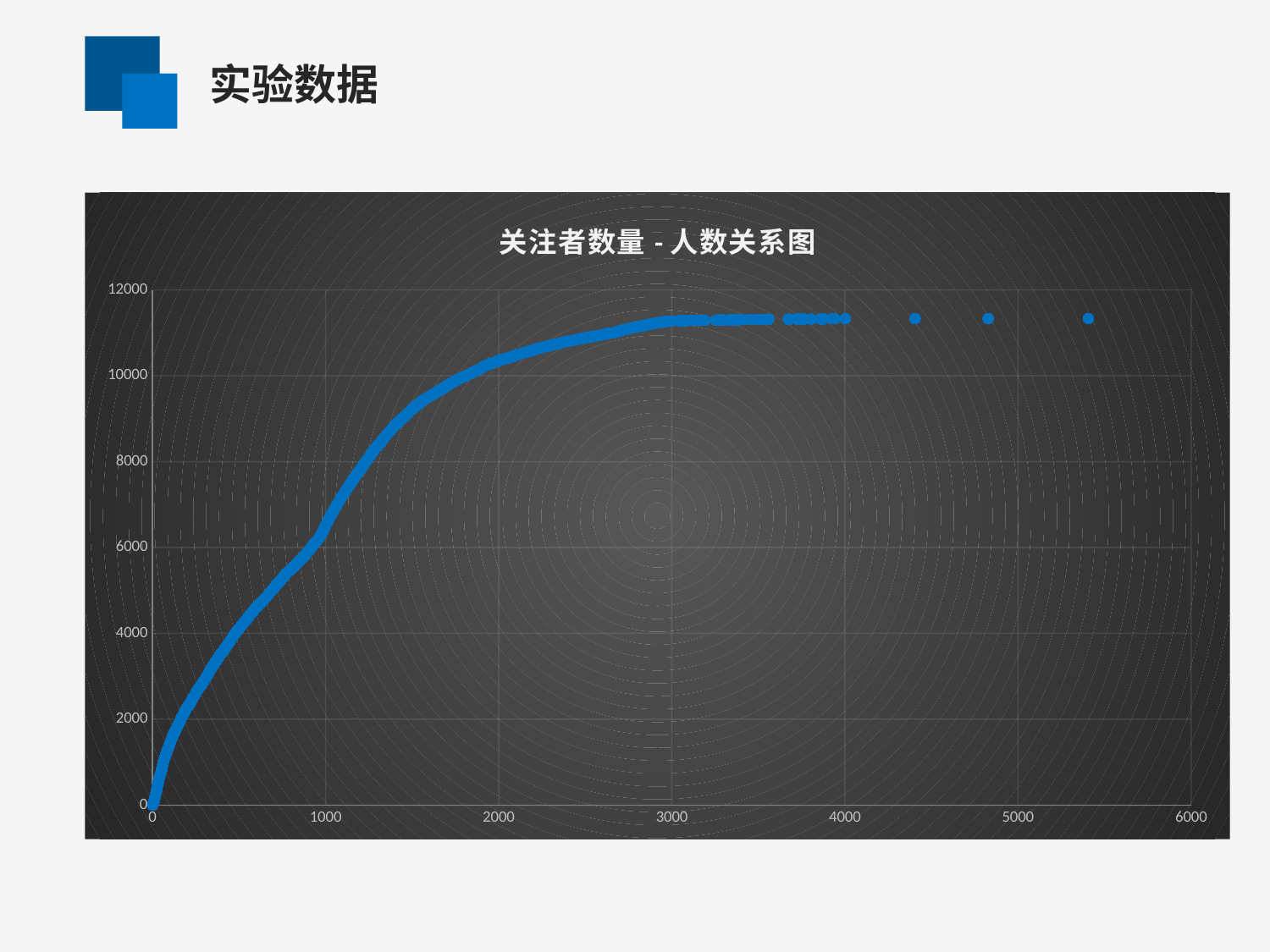

实验数据

### Chart: 关注者数量-人数关系图

| Category |  |
|---|---|